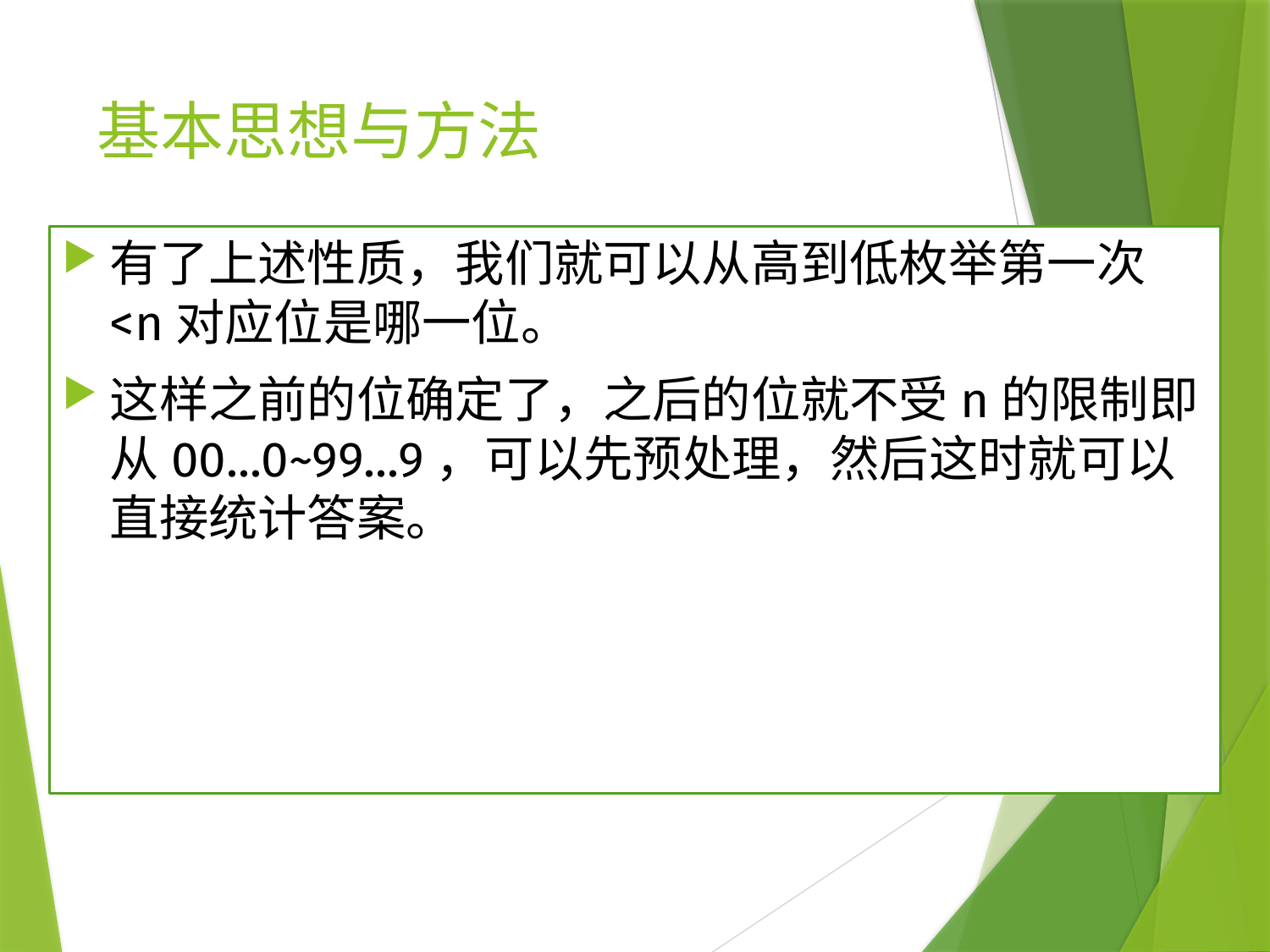

# 基本思想与方法
有了上述性质，我们就可以从高到低枚举第一次<n对应位是哪一位。
这样之前的位确定了，之后的位就不受n的限制即从00...0~99...9，可以先预处理，然后这时就可以直接统计答案。